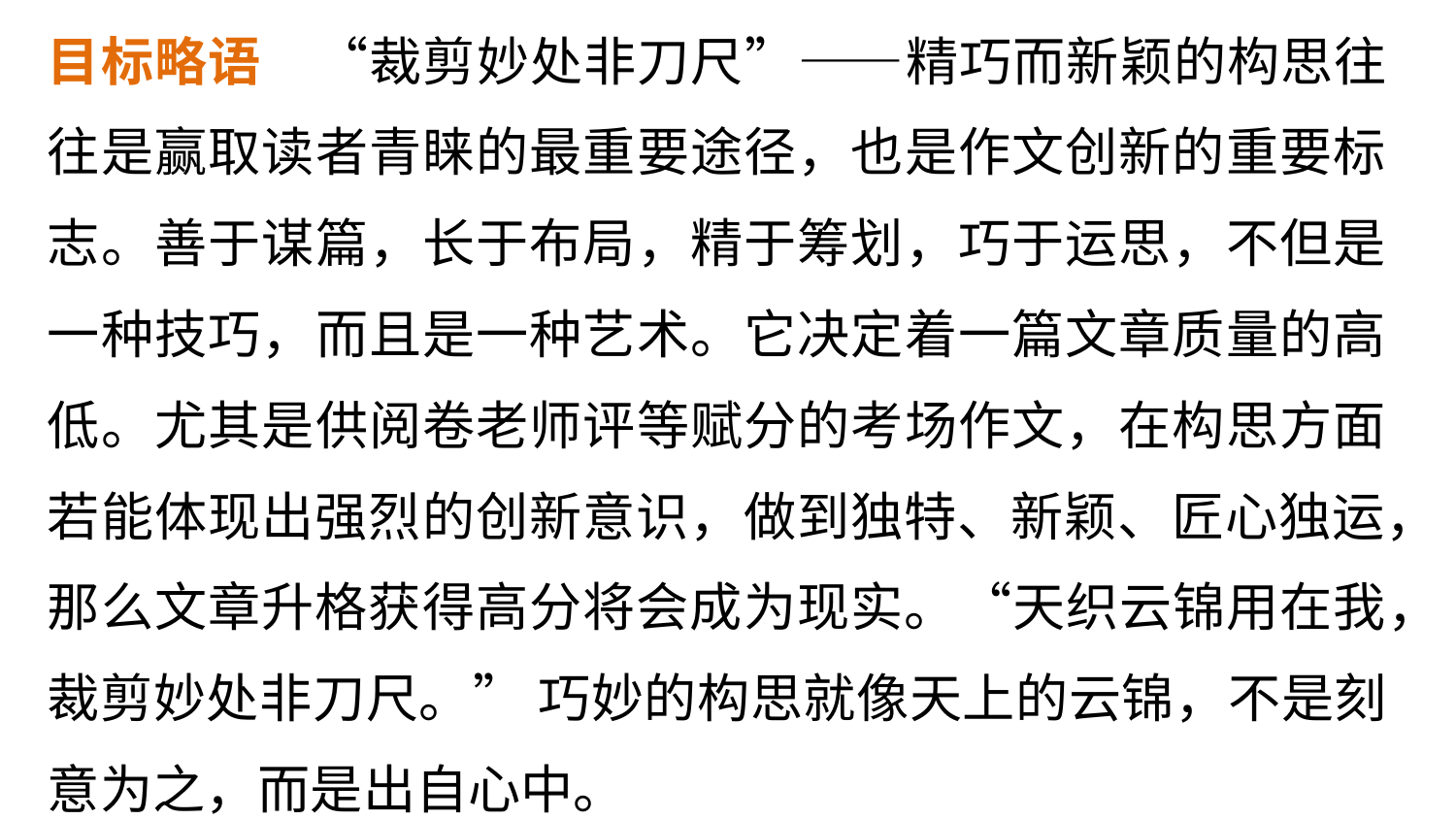

目标略语　“裁剪妙处非刀尺”——精巧而新颖的构思往往是赢取读者青睐的最重要途径，也是作文创新的重要标志。善于谋篇，长于布局，精于筹划，巧于运思，不但是一种技巧，而且是一种艺术。它决定着一篇文章质量的高低。尤其是供阅卷老师评等赋分的考场作文，在构思方面若能体现出强烈的创新意识，做到独特、新颖、匠心独运，那么文章升格获得高分将会成为现实。“天织云锦用在我，裁剪妙处非刀尺。” 巧妙的构思就像天上的云锦，不是刻意为之，而是出自心中。